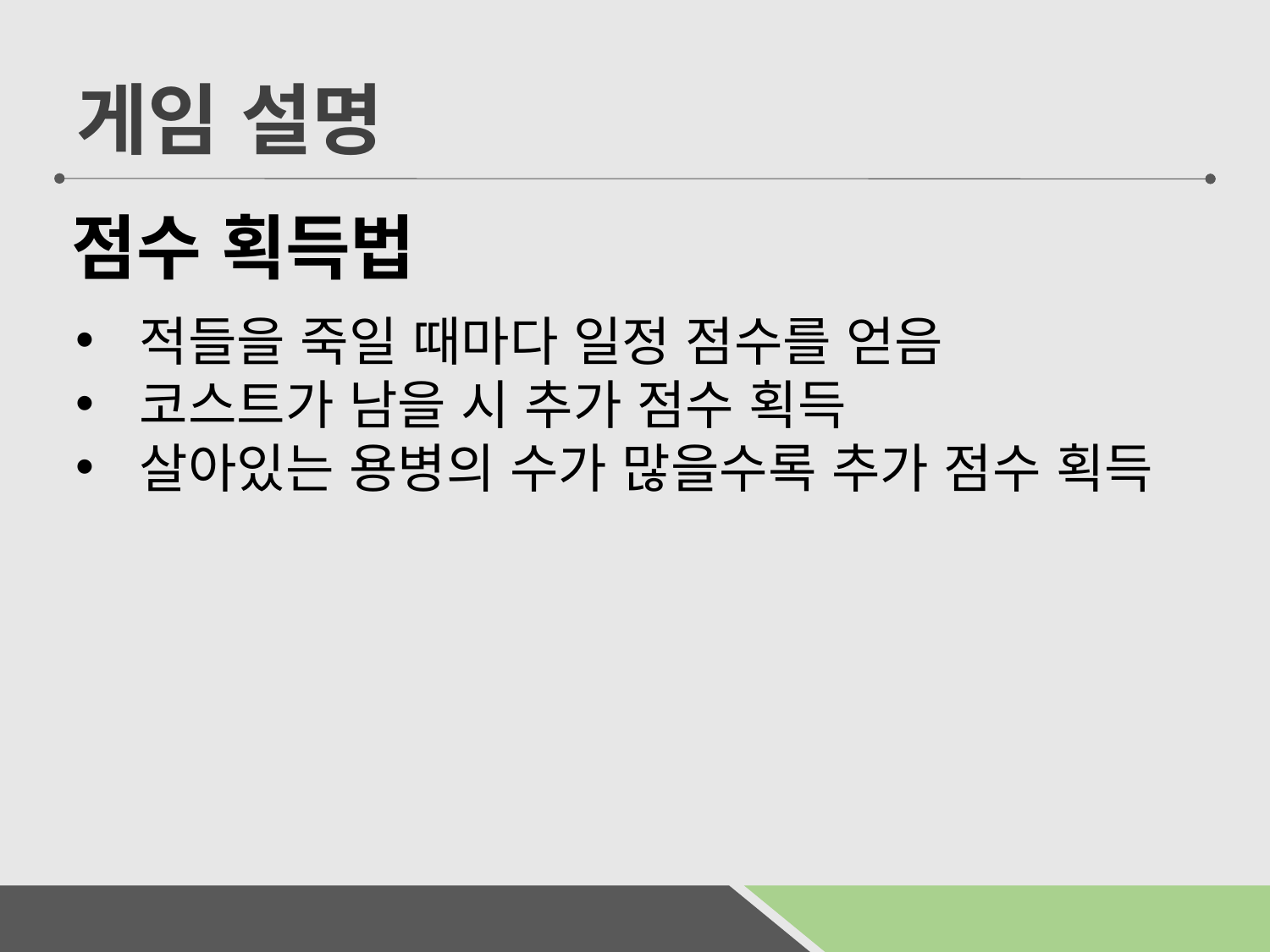

게임 설명
점수 획득법
적들을 죽일 때마다 일정 점수를 얻음
코스트가 남을 시 추가 점수 획득
살아있는 용병의 수가 많을수록 추가 점수 획득